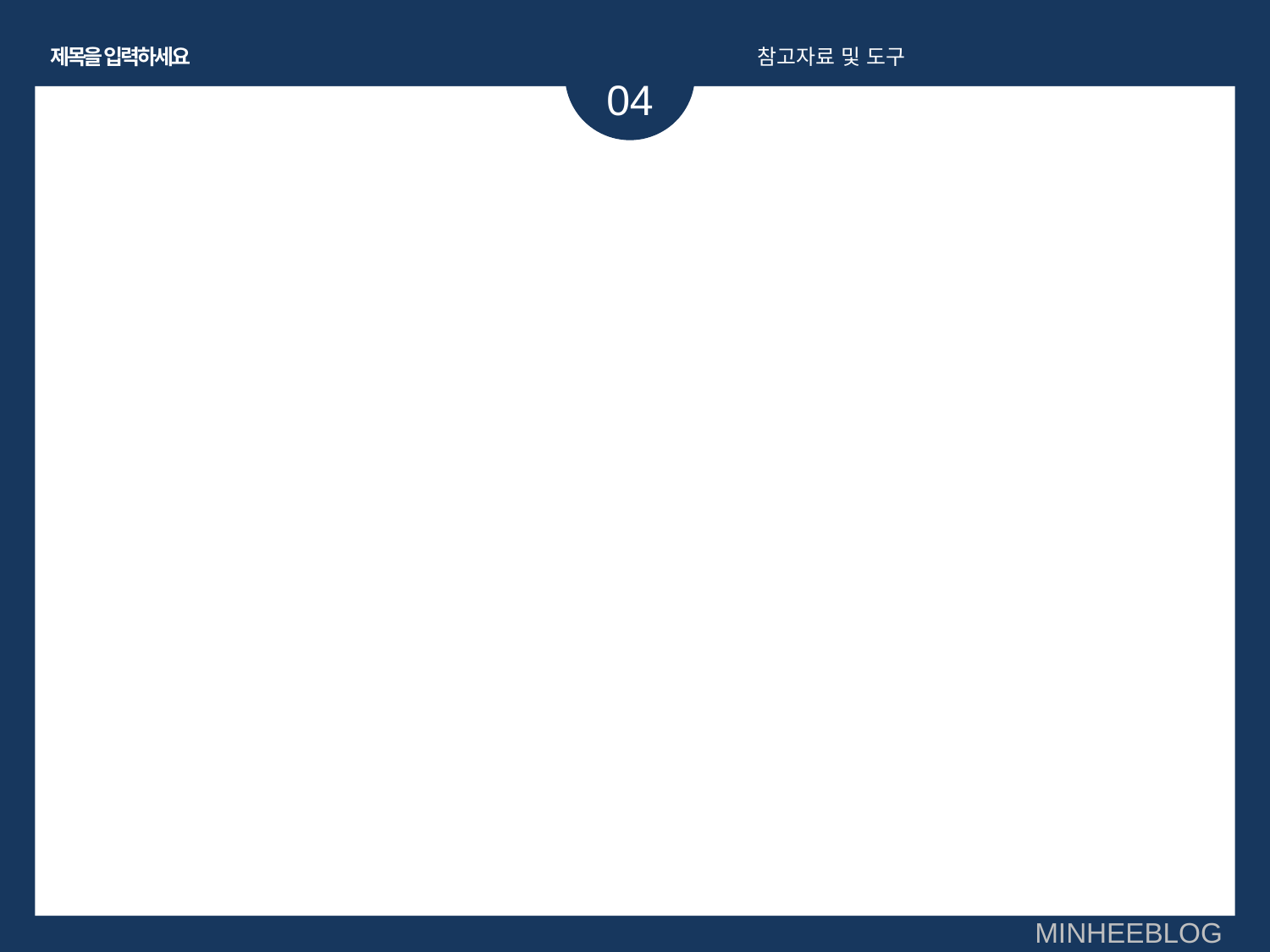

제목을 입력하세요
참고자료 및 도구
04

MINHEEBLOG